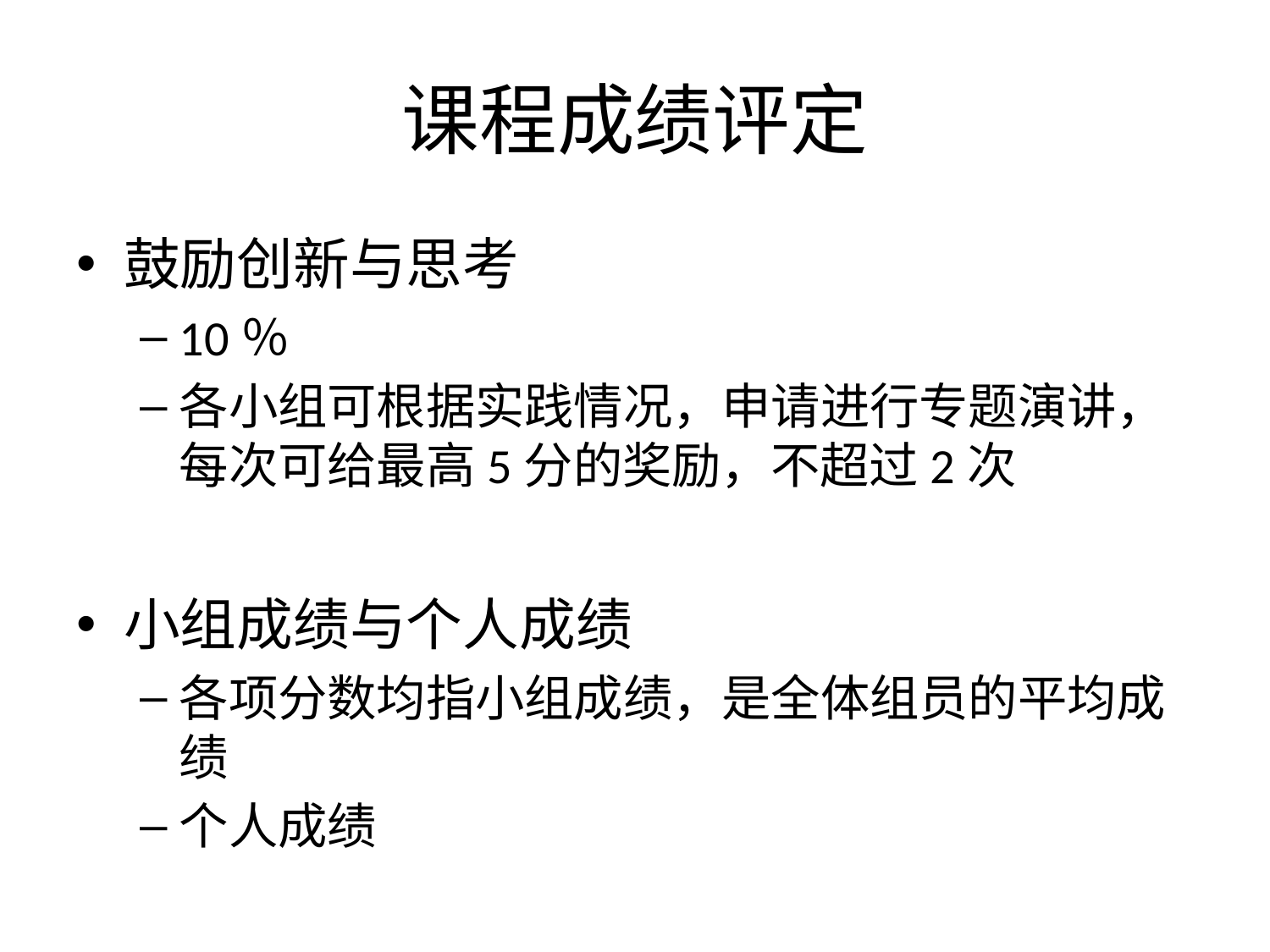

# 课程成绩评定
鼓励创新与思考
10％
各小组可根据实践情况，申请进行专题演讲，每次可给最高5分的奖励，不超过2次

小组成绩与个人成绩
各项分数均指小组成绩，是全体组员的平均成绩
个人成绩